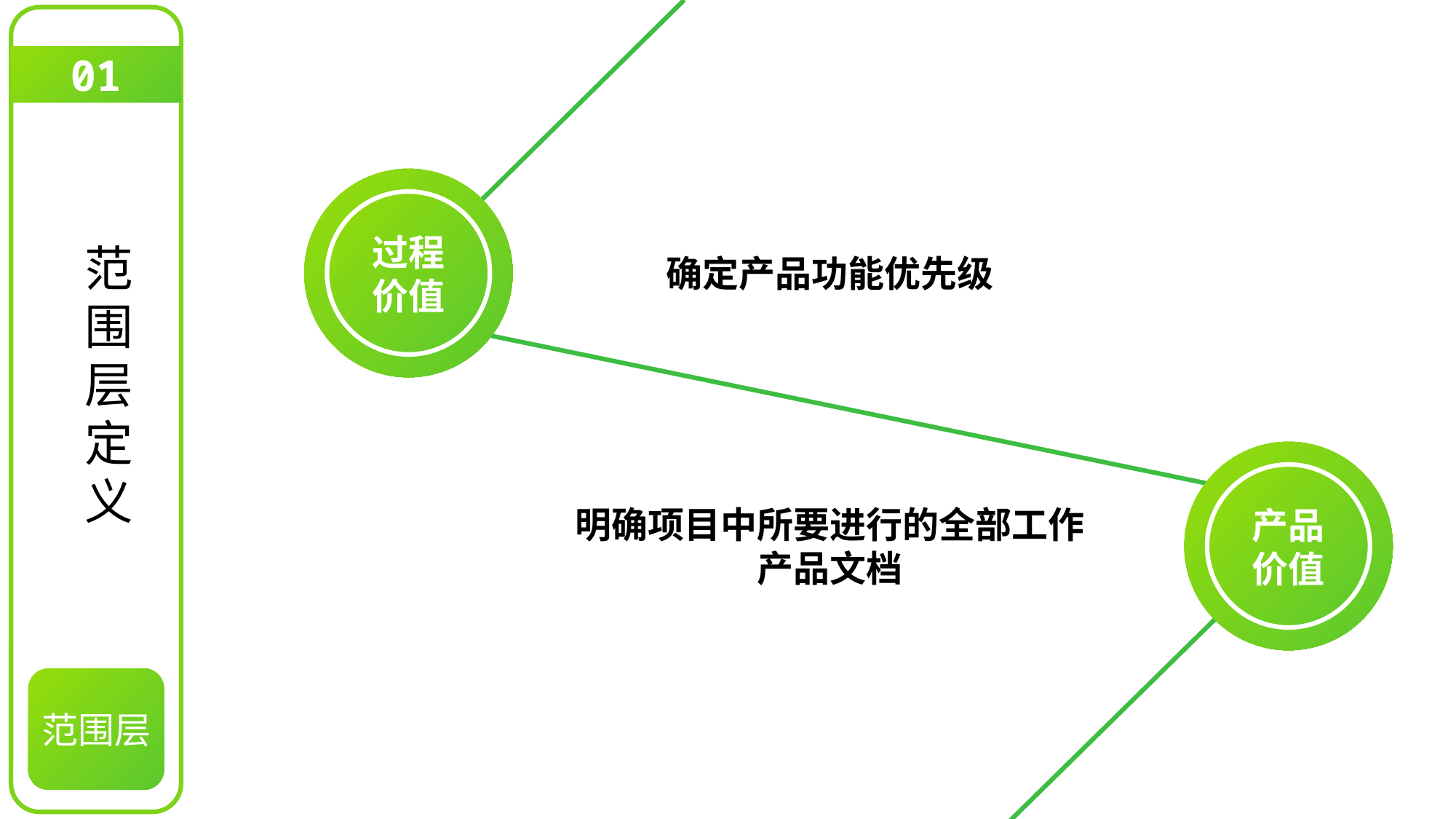

01

过程价值
范围层定义
确定产品功能优先级

产品价值
明确项目中所要进行的全部工作
产品文档

范围层